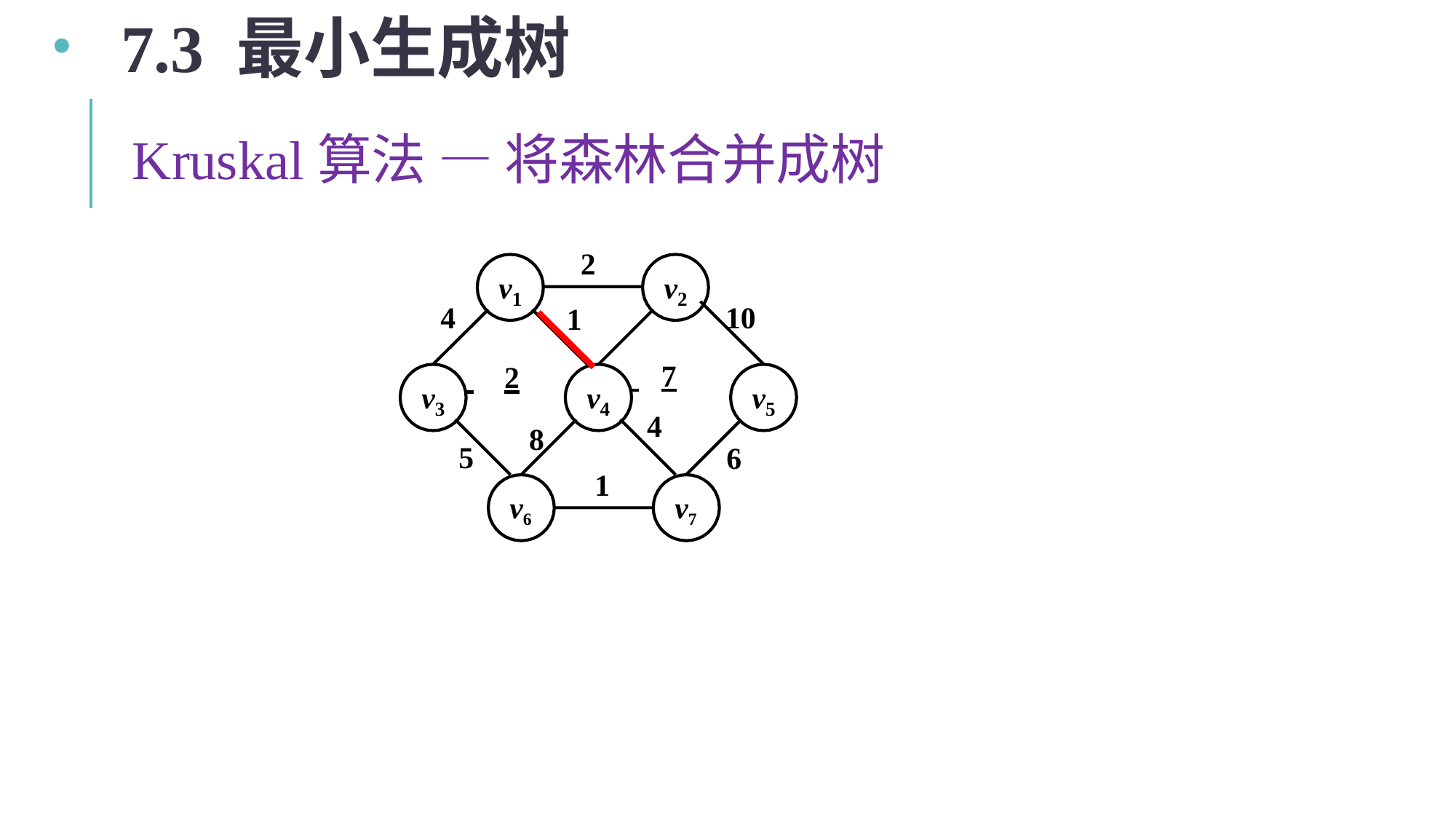

7.3 最小生成树
Kruskal算法 — 将森林合并成树
2

v
v
1
2

4
10
1

 	7
4
6
 	2

v
v
v
3
4
5
8

5
1

v6
v7